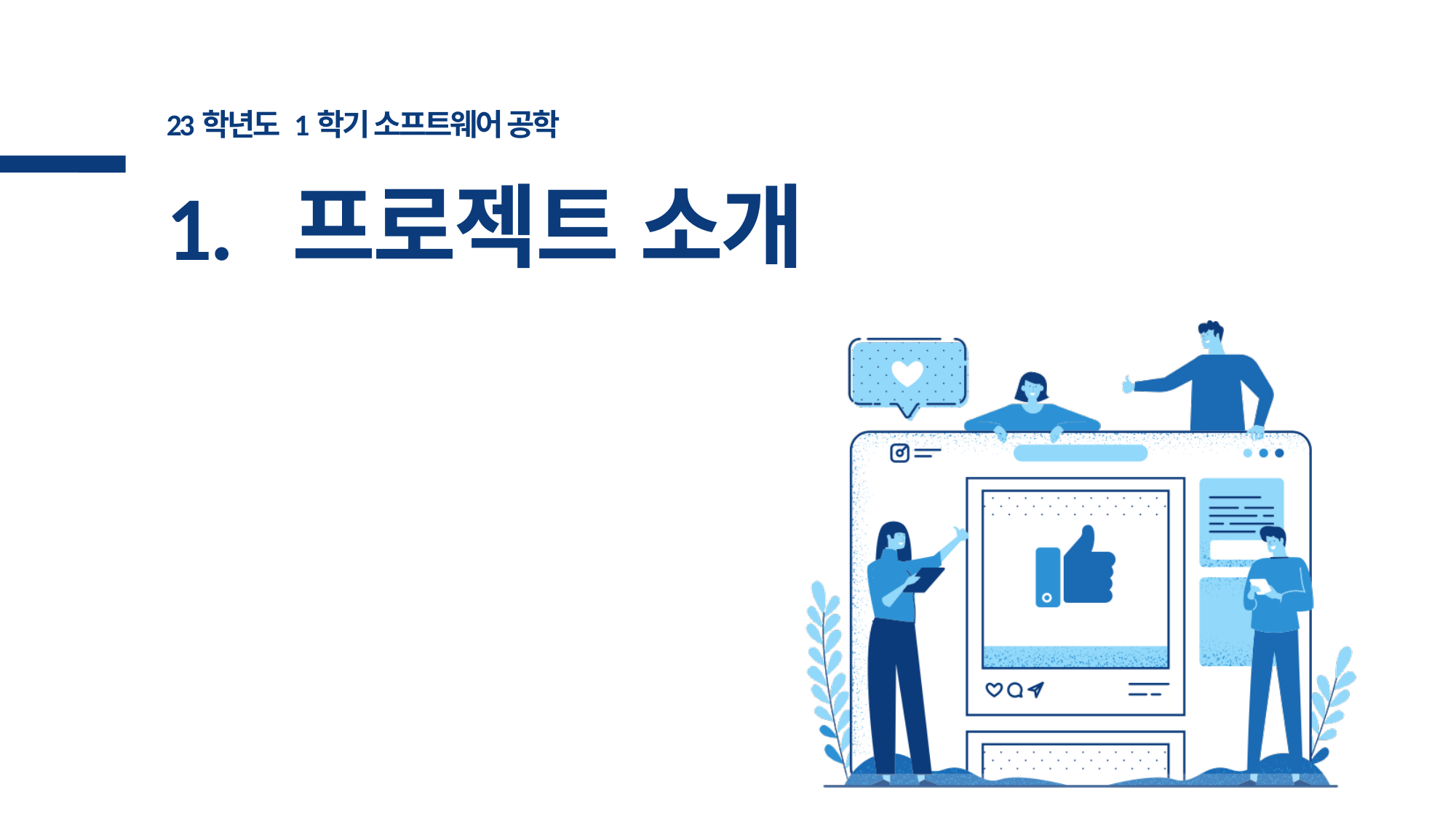

23학년도 1학기 소프트웨어 공학
1.  프로젝트 소개